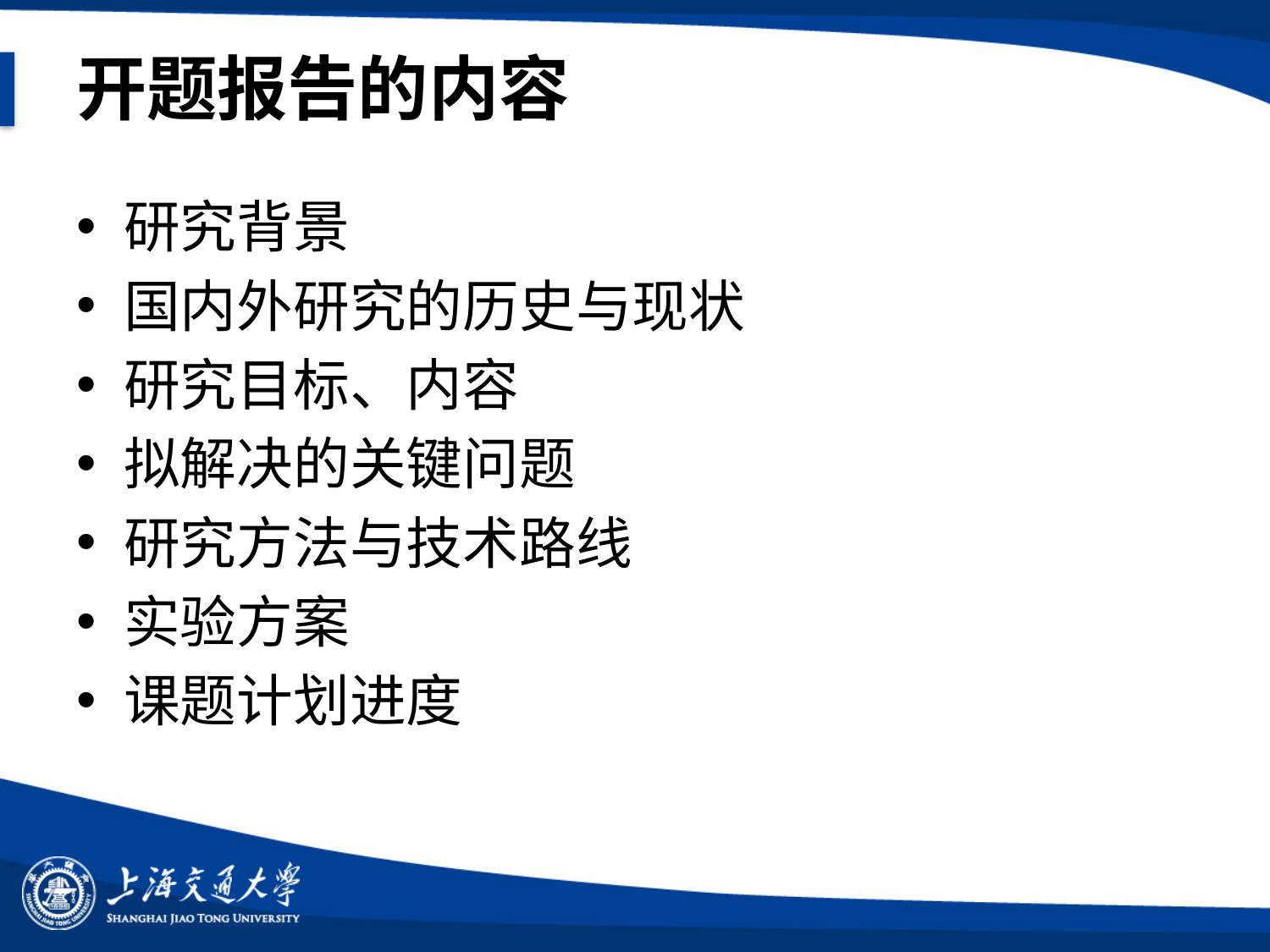

# 开题报告的内容
研究背景
国内外研究的历史与现状
研究目标、内容
拟解决的关键问题
研究方法与技术路线
实验方案
课题计划进度